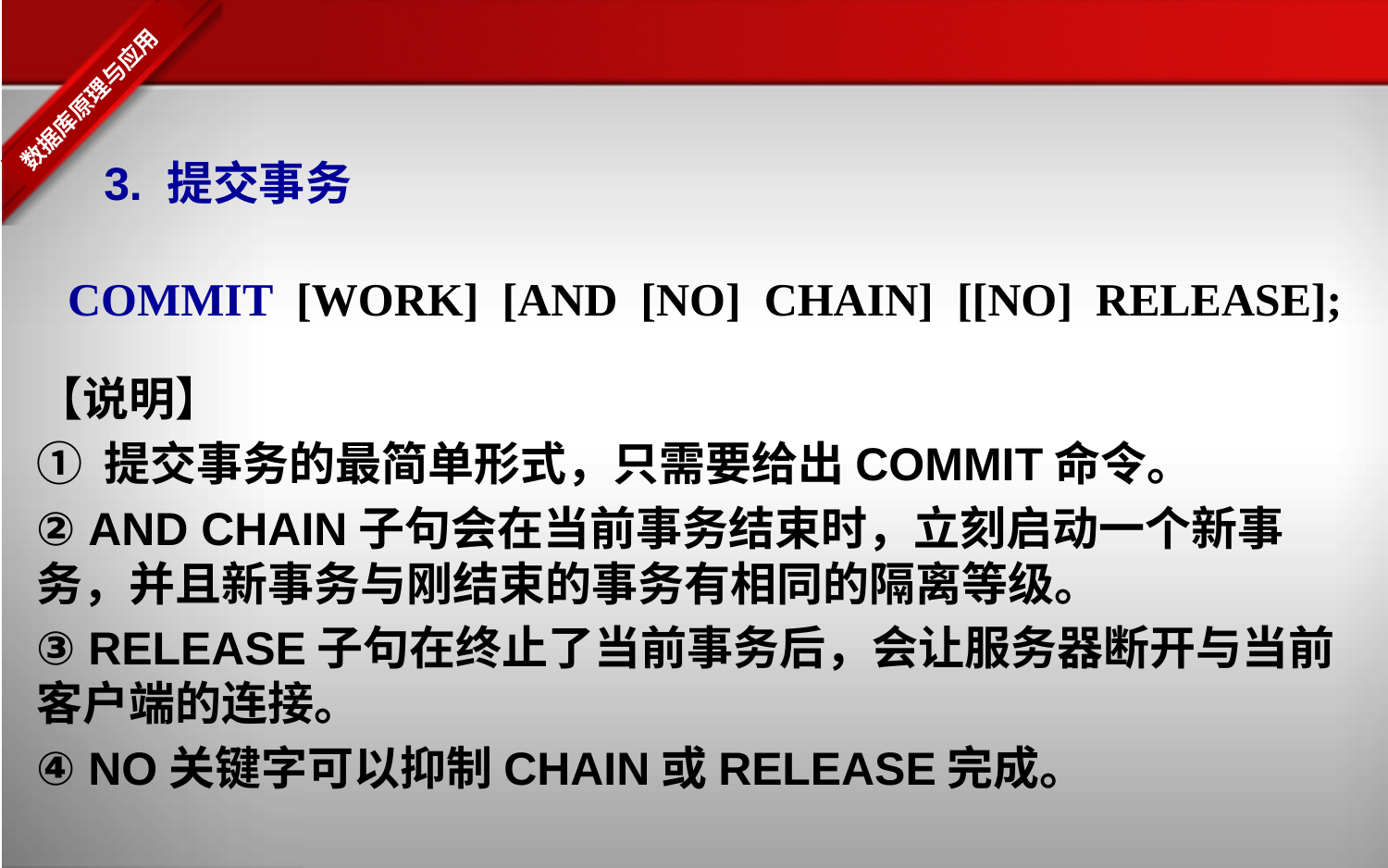

3. 提交事务
COMMIT  [WORK]  [AND  [NO]  CHAIN]  [[NO]  RELEASE];
【说明】
① 提交事务的最简单形式，只需要给出COMMIT命令。
② AND CHAIN子句会在当前事务结束时，立刻启动一个新事务，并且新事务与刚结束的事务有相同的隔离等级。
③ RELEASE子句在终止了当前事务后，会让服务器断开与当前客户端的连接。
④ NO关键字可以抑制CHAIN或RELEASE完成。